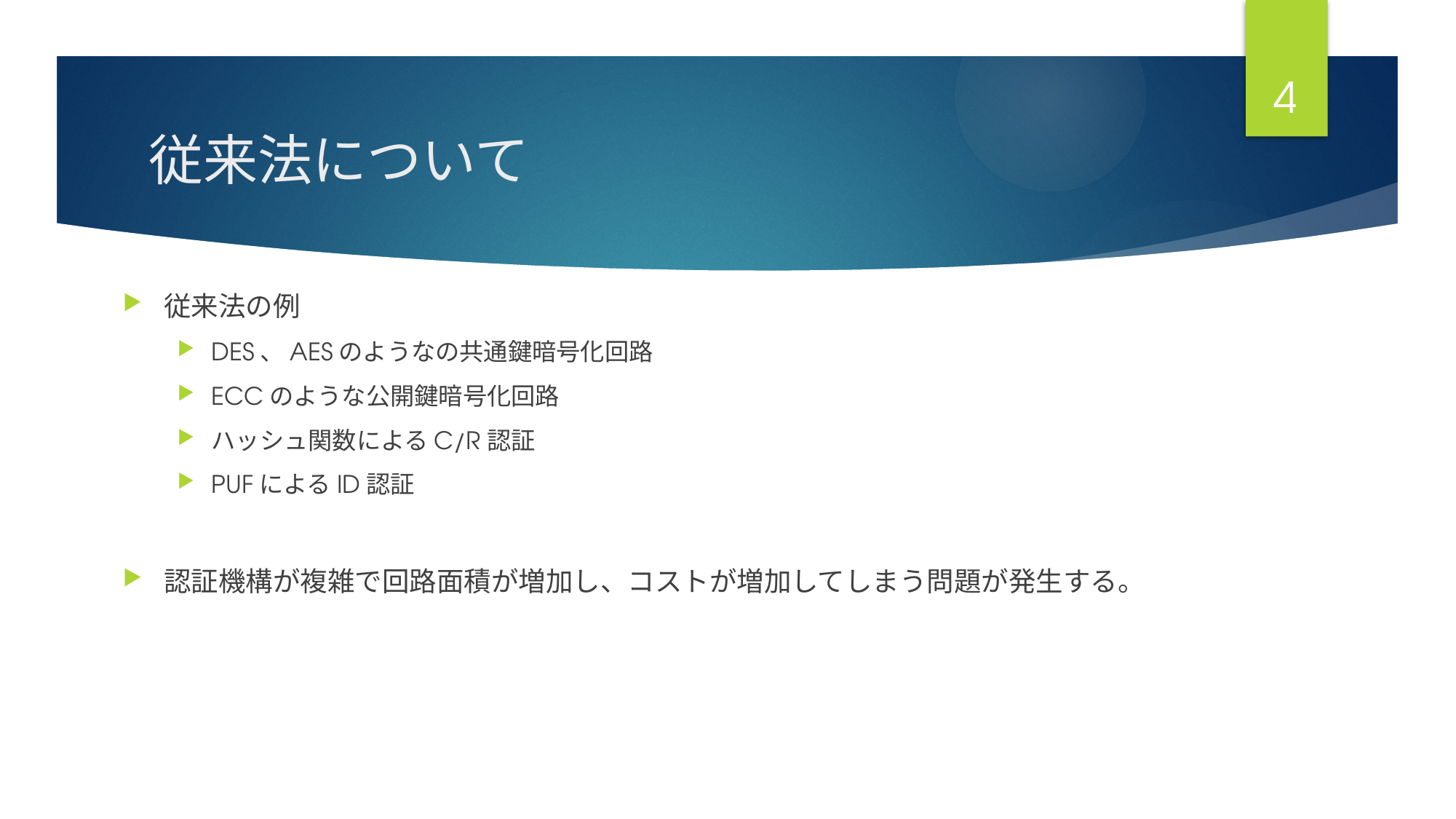

4
# 従来法について
従来法の例
DES、AESのようなの共通鍵暗号化回路
ECCのような公開鍵暗号化回路
ハッシュ関数によるC/R認証
PUFによるID認証

認証機構が複雑で回路面積が増加し、コストが増加してしまう問題が発生する。